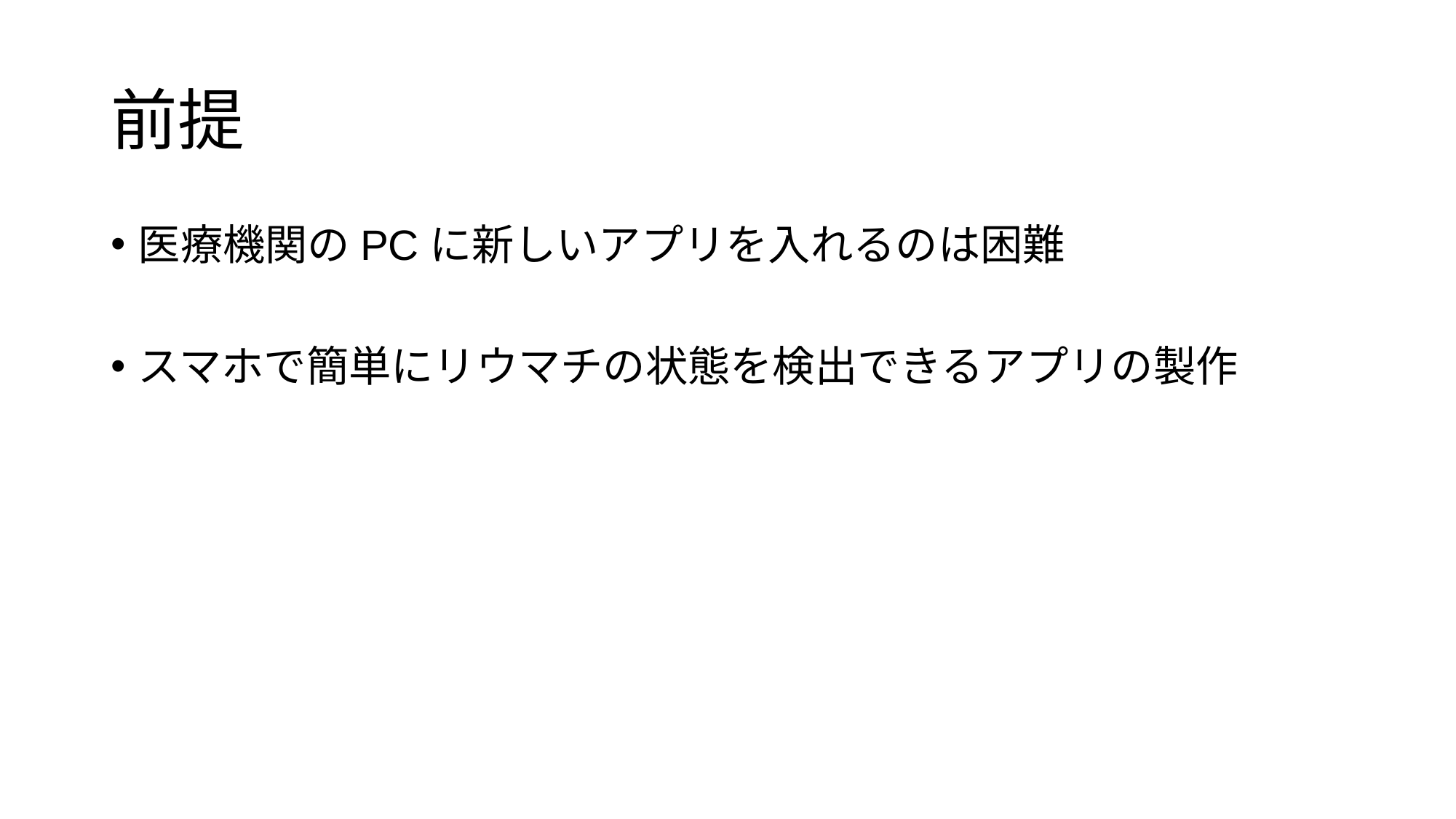

# 前提
医療機関のPCに新しいアプリを入れるのは困難

スマホで簡単にリウマチの状態を検出できるアプリの製作